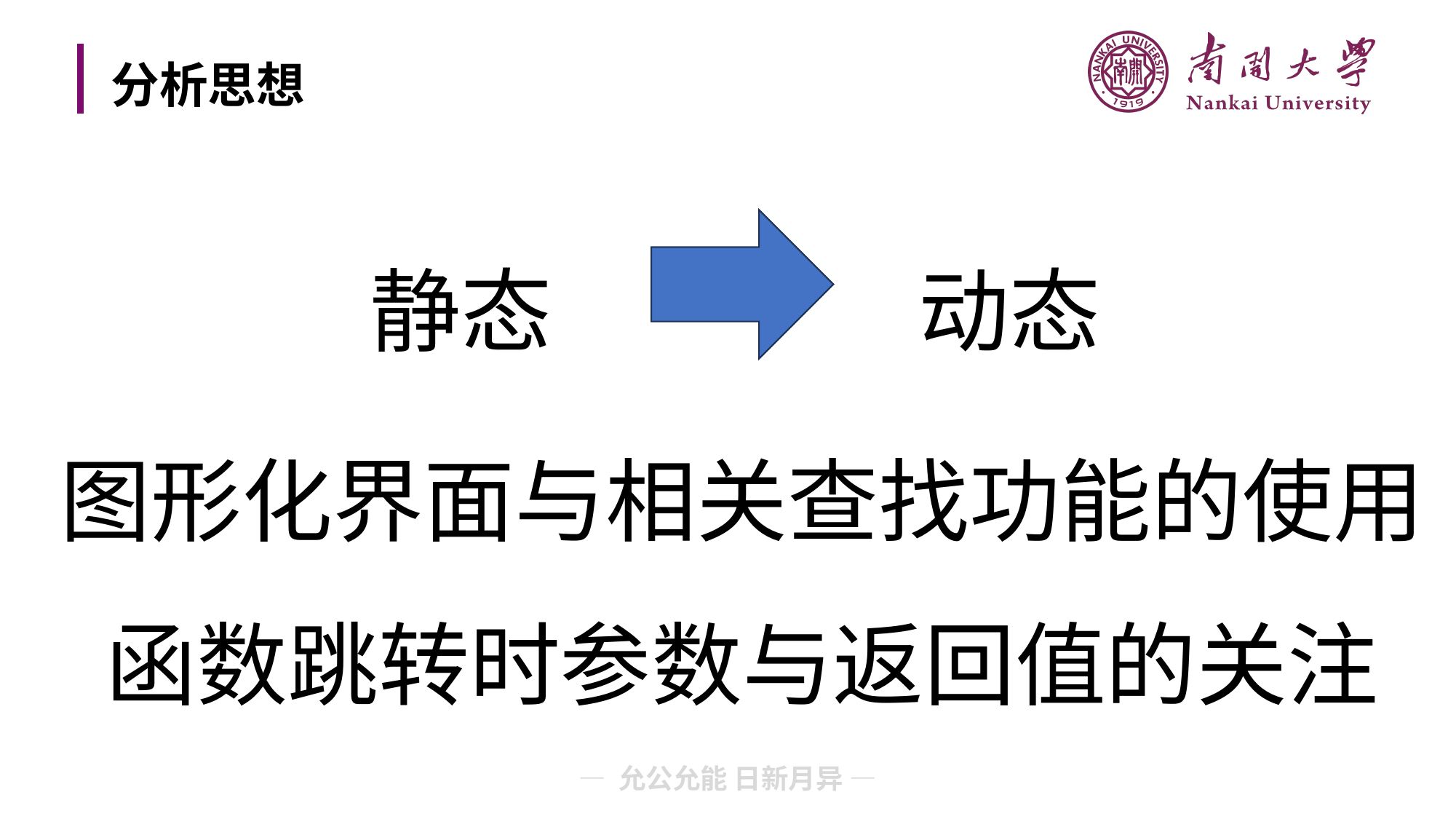

# 分析思想
静态
动态

图形化界面与相关查找功能的使用
函数跳转时参数与返回值的关注